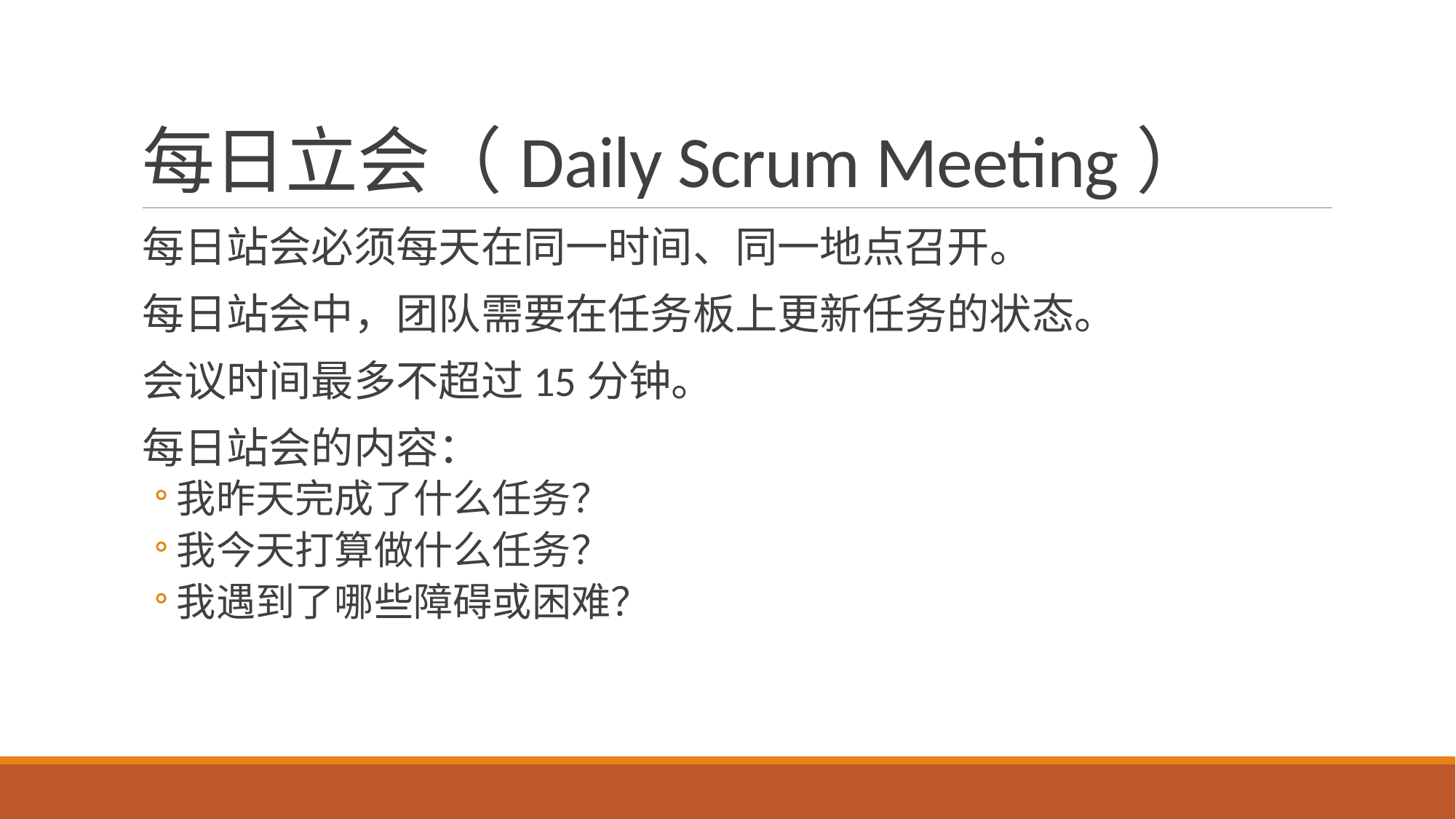

# 每日立会（Daily Scrum Meeting）
每日站会必须每天在同一时间、同一地点召开。
每日站会中，团队需要在任务板上更新任务的状态。
会议时间最多不超过15分钟。
每日站会的内容：
我昨天完成了什么任务？
我今天打算做什么任务？
我遇到了哪些障碍或困难？